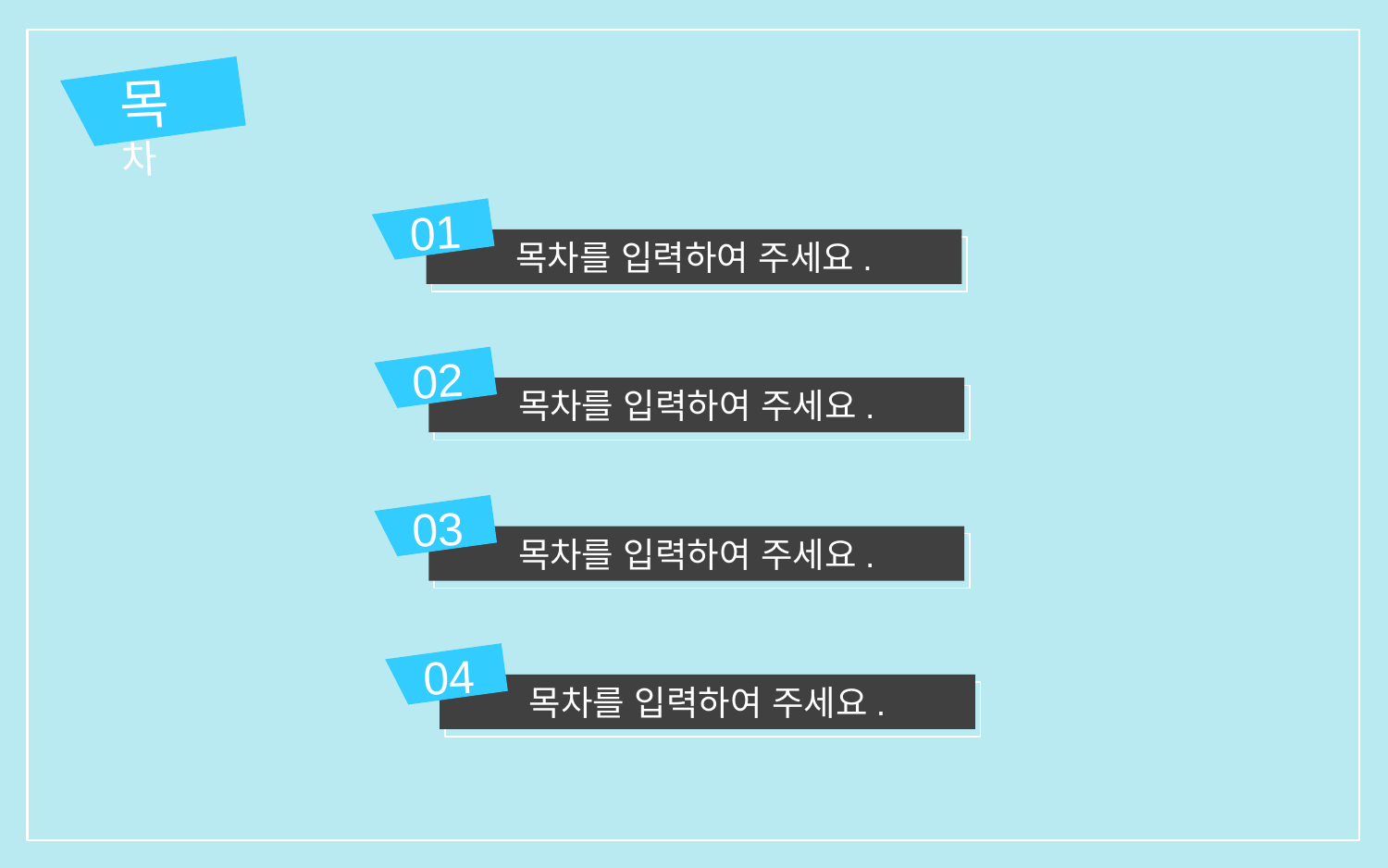

목차

01

목차를 입력하여 주세요.

02

목차를 입력하여 주세요.

03

목차를 입력하여 주세요.

04

목차를 입력하여 주세요.